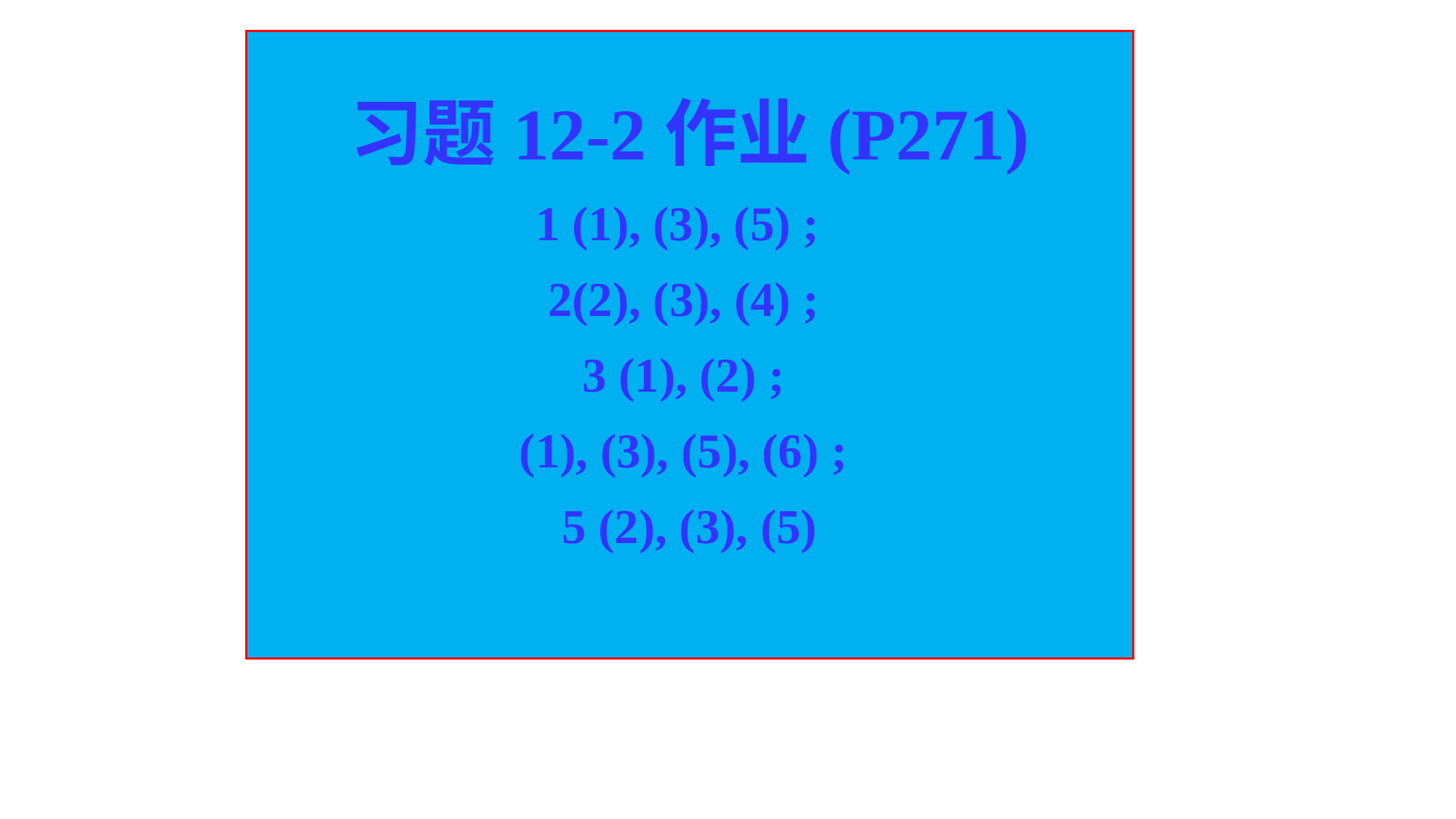

习题12-2作业(P271)
1 (1), (3), (5) ;
2(2), (3), (4) ;
3 (1), (2) ;
(1), (3), (5), (6) ;
5 (2), (3), (5)